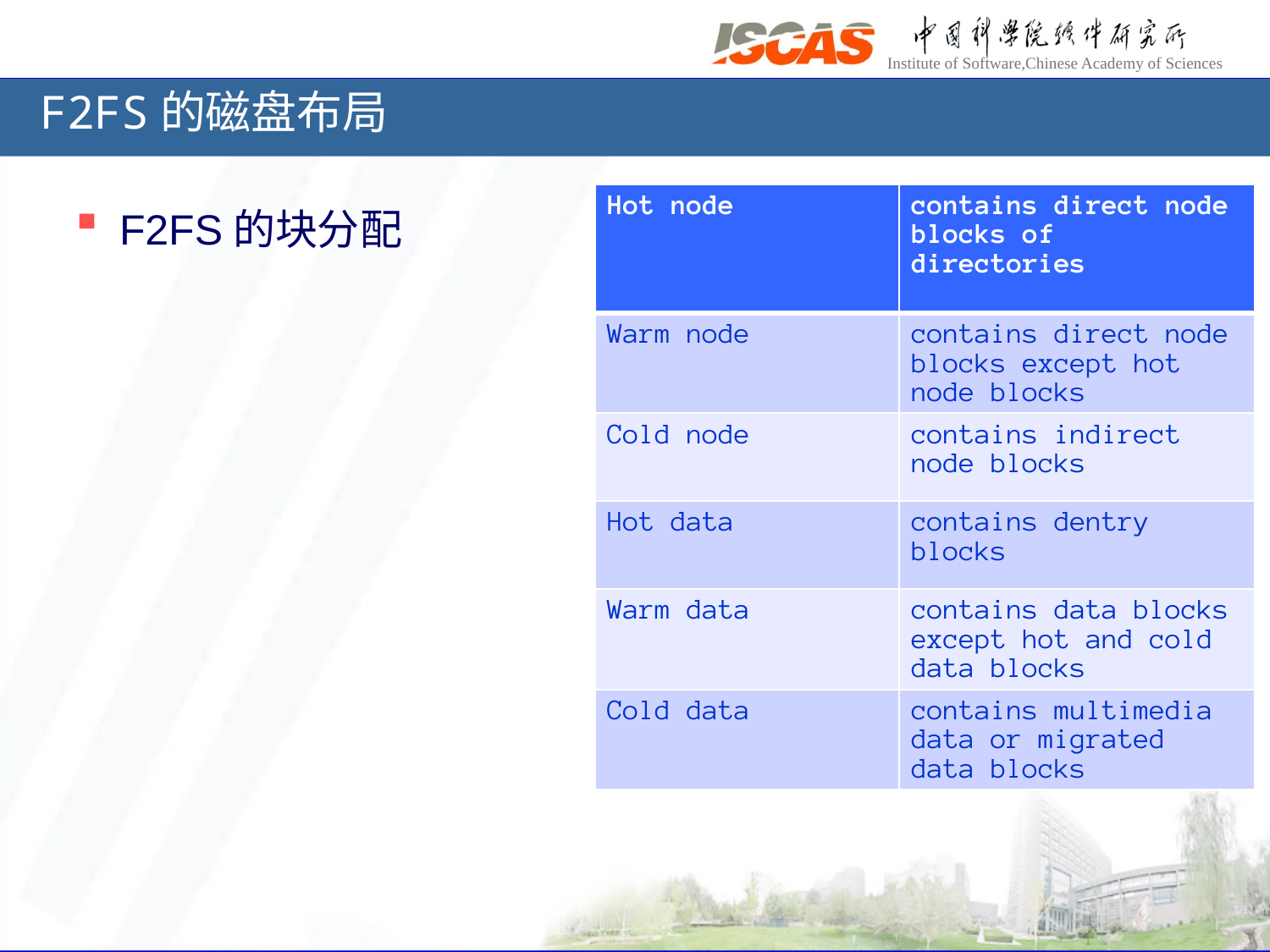

# F2FS的磁盘布局
| Hot node | contains direct node blocks of directories |
| --- | --- |
| Warm node | contains direct node blocks except hot node blocks |
| Cold node | contains indirect node blocks |
| Hot data | contains dentry blocks |
| Warm data | contains data blocks except hot and cold data blocks |
| Cold data | contains multimedia data or migrated data blocks |
F2FS的块分配